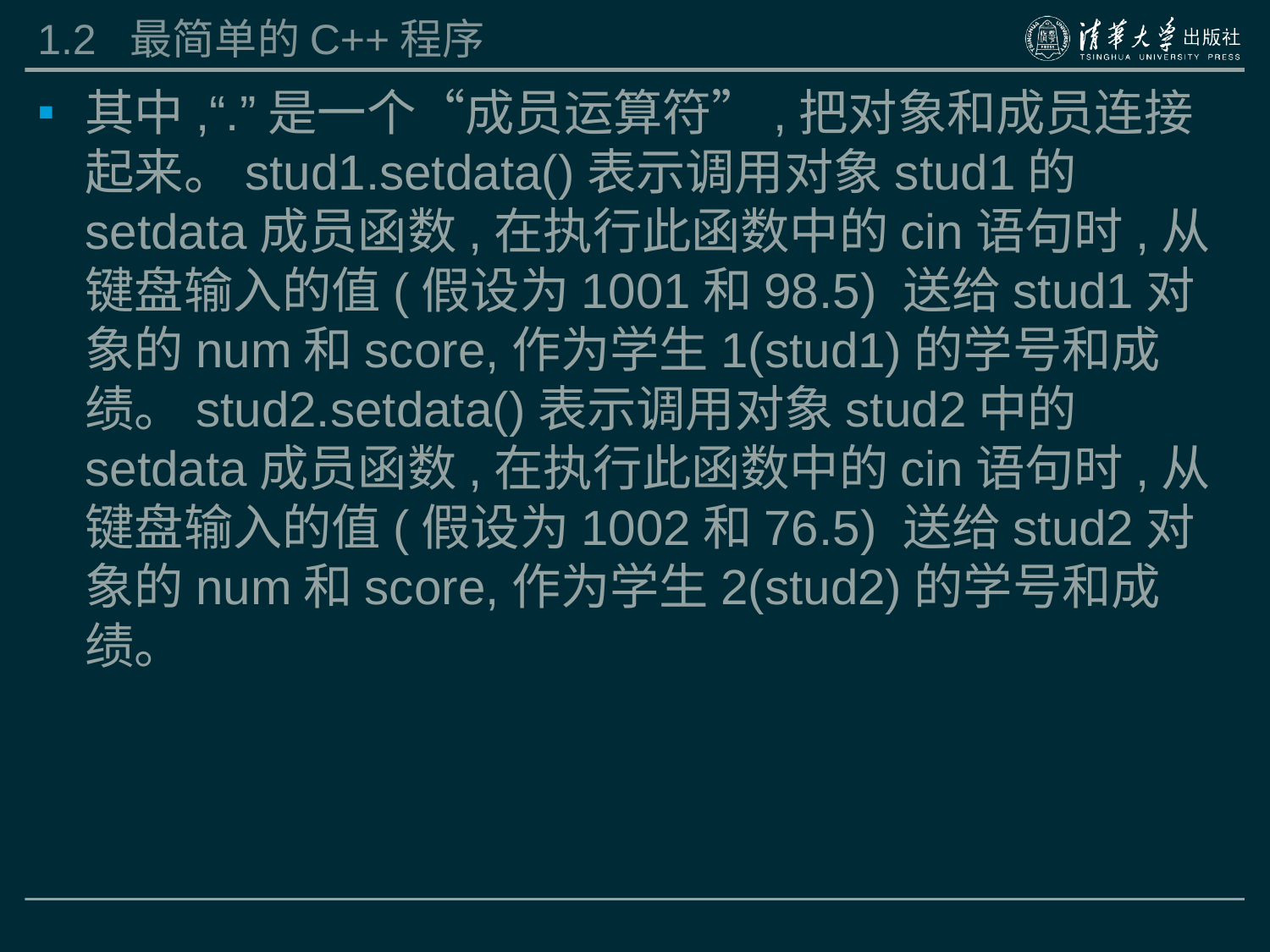

# 1.2  最简单的C++程序
其中,“.”是一个“成员运算符”,把对象和成员连接起来。stud1.setdata()表示调用对象stud1的setdata成员函数,在执行此函数中的cin语句时,从键盘输入的值(假设为1001和98.5) 送给stud1对象的num和score,作为学生1(stud1)的学号和成绩。stud2.setdata()表示调用对象stud2中的setdata成员函数,在执行此函数中的cin语句时,从键盘输入的值(假设为1002和76.5) 送给stud2对象的num和score,作为学生2(stud2)的学号和成绩。